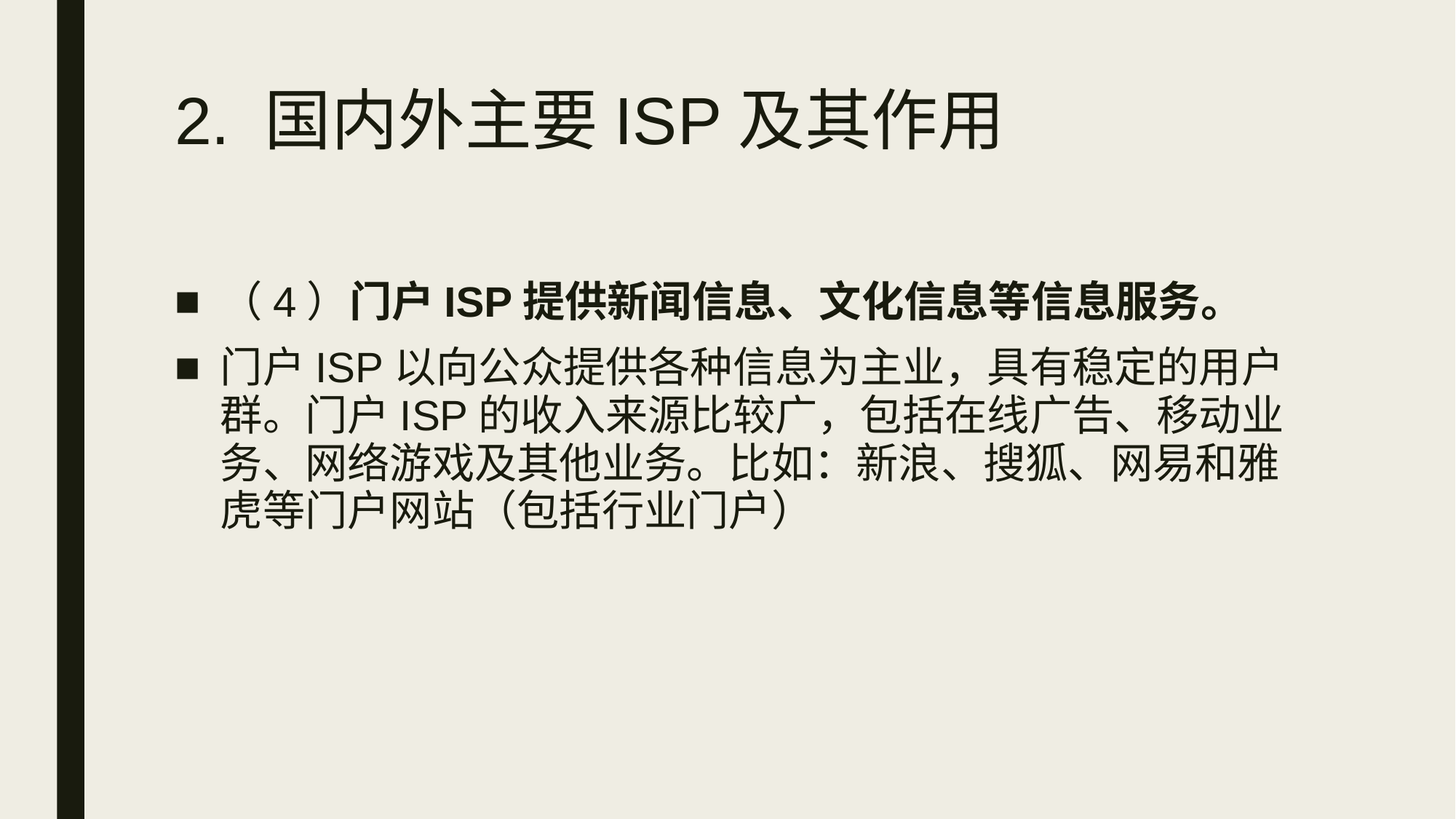

# 2. 国内外主要ISP及其作用
（4）门户ISP提供新闻信息、文化信息等信息服务。
门户ISP以向公众提供各种信息为主业，具有稳定的用户群。门户ISP的收入来源比较广，包括在线广告、移动业务、网络游戏及其他业务。比如：新浪、搜狐、网易和雅虎等门户网站（包括行业门户）